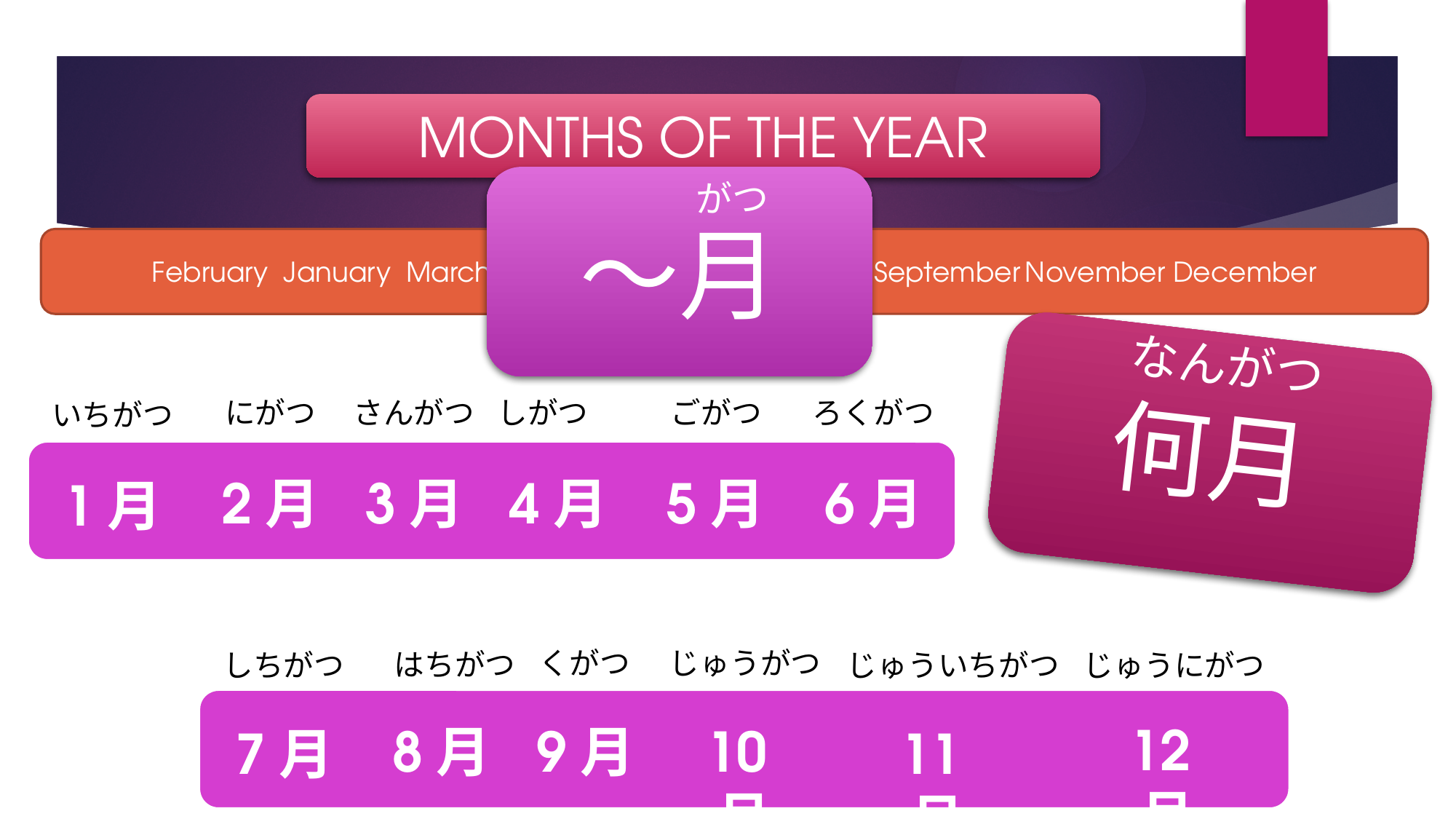

MONTHS OF THE YEAR
～月
がつ
February  January  March  April  May June July August September	November December
なんがつ
何月
しがつ
ごがつ
ろくがつ
にがつ
さんがつ
いちがつ

4月
5月
6月
2月
3月
1月
じゅうがつ
くがつ
はちがつ
しちがつ
じゅういちがつ
じゅうにがつ

12月
10月
8月
9月
7月
11月